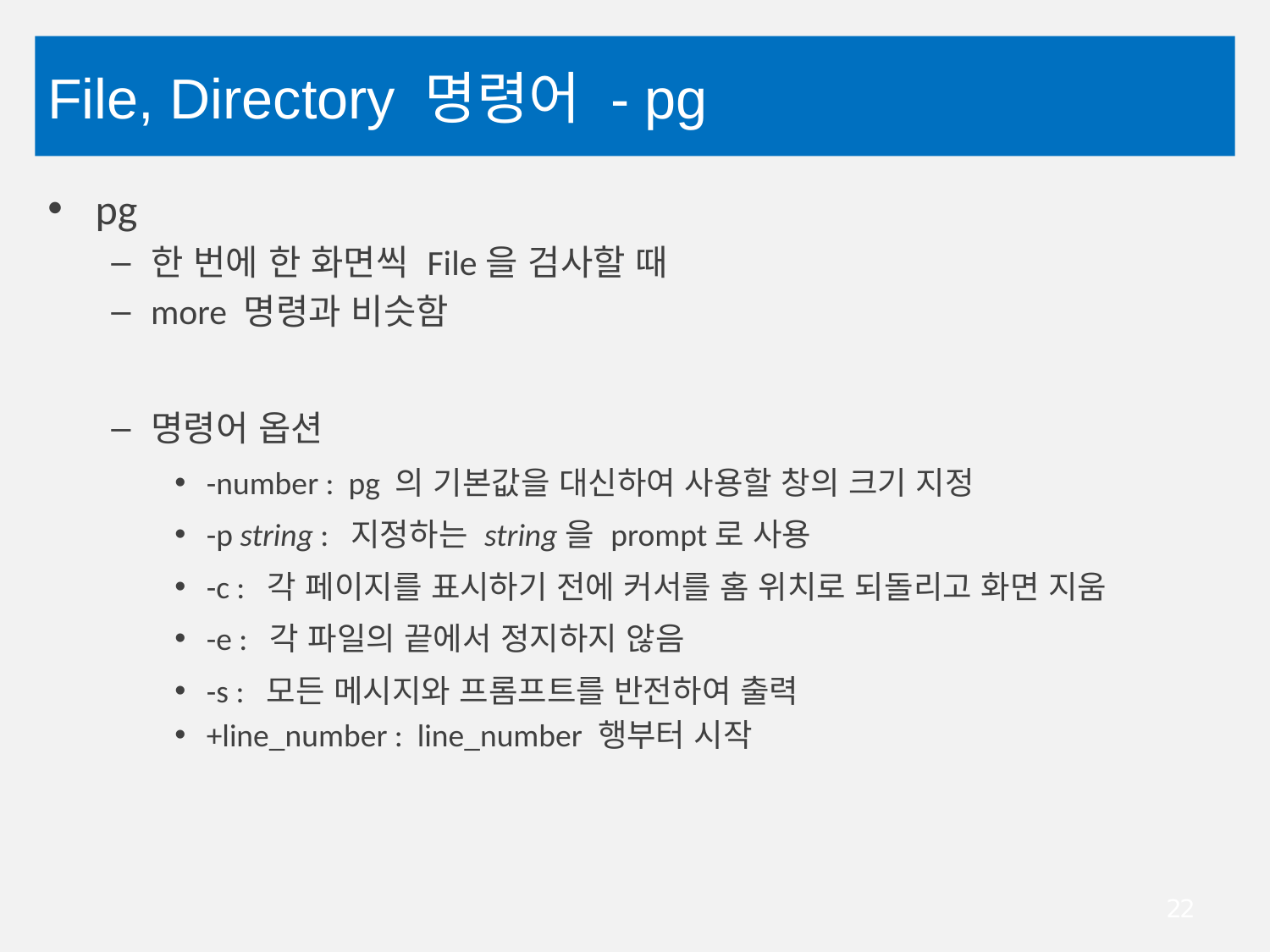

# File, Directory 명령어 - pg
pg
한 번에 한 화면씩 File을 검사할 때
more 명령과 비슷함

명령어 옵션
-number :  pg 의 기본값을 대신하여 사용할 창의 크기 지정
-p string :  지정하는 string을 prompt로 사용
-c :  각 페이지를 표시하기 전에 커서를 홈 위치로 되돌리고 화면 지움
-e :  각 파일의 끝에서 정지하지 않음
-s :  모든 메시지와 프롬프트를 반전하여 출력
+line_number :  line_number 행부터 시작
22